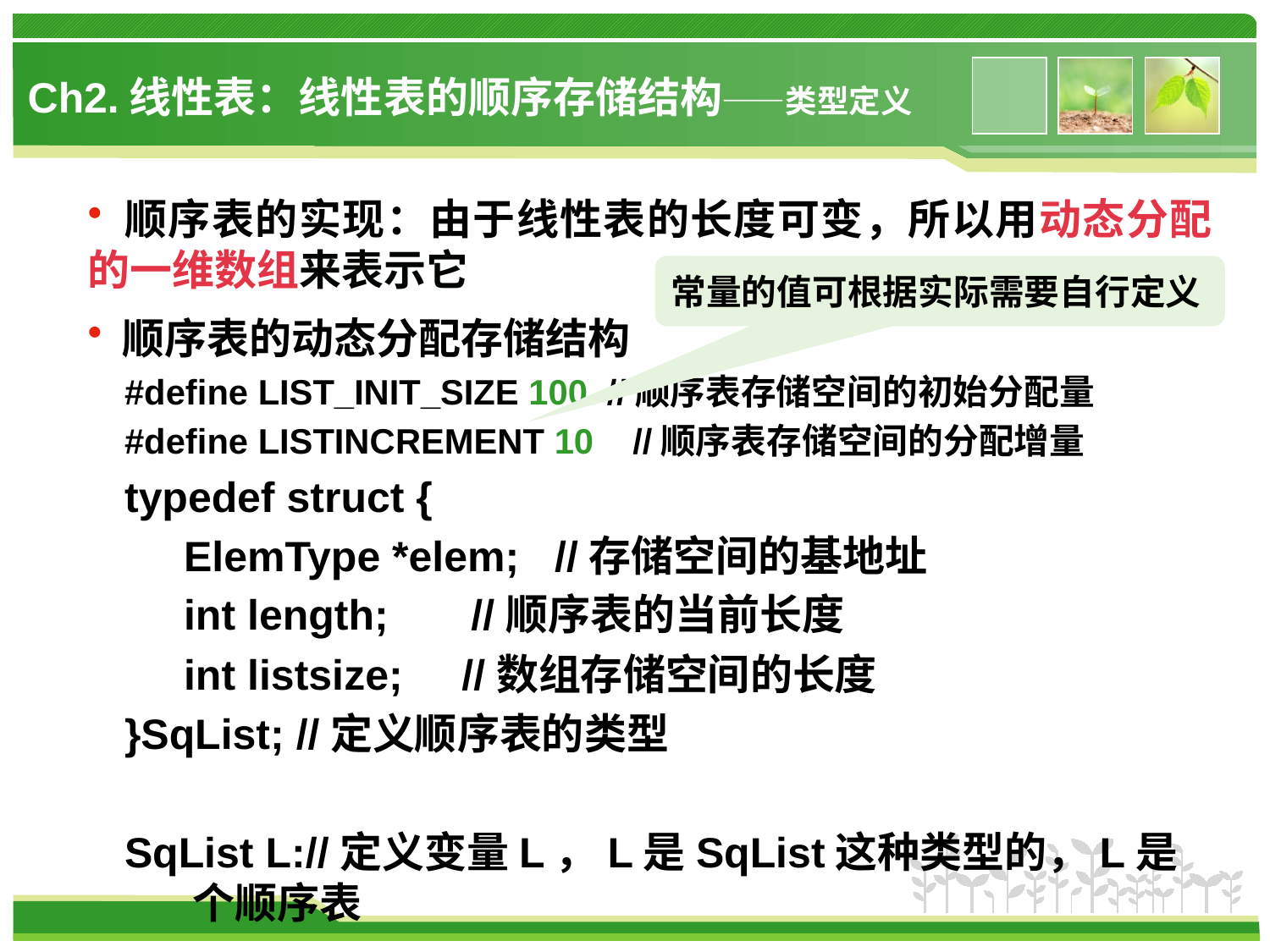

# Ch2.线性表：线性表的顺序存储结构——类型定义
 顺序表的实现：由于线性表的长度可变，所以用动态分配的一维数组来表示它
 顺序表的动态分配存储结构
#define LIST_INIT_SIZE 100  //顺序表存储空间的初始分配量
#define LISTINCREMENT 10    //顺序表存储空间的分配增量
typedef struct {
     ElemType *elem;   //存储空间的基地址
     int length;       //顺序表的当前长度
     int listsize;     //数组存储空间的长度
}SqList; //定义顺序表的类型

SqList L://定义变量L，L是SqList这种类型的，L是个顺序表
常量的值可根据实际需要自行定义
14